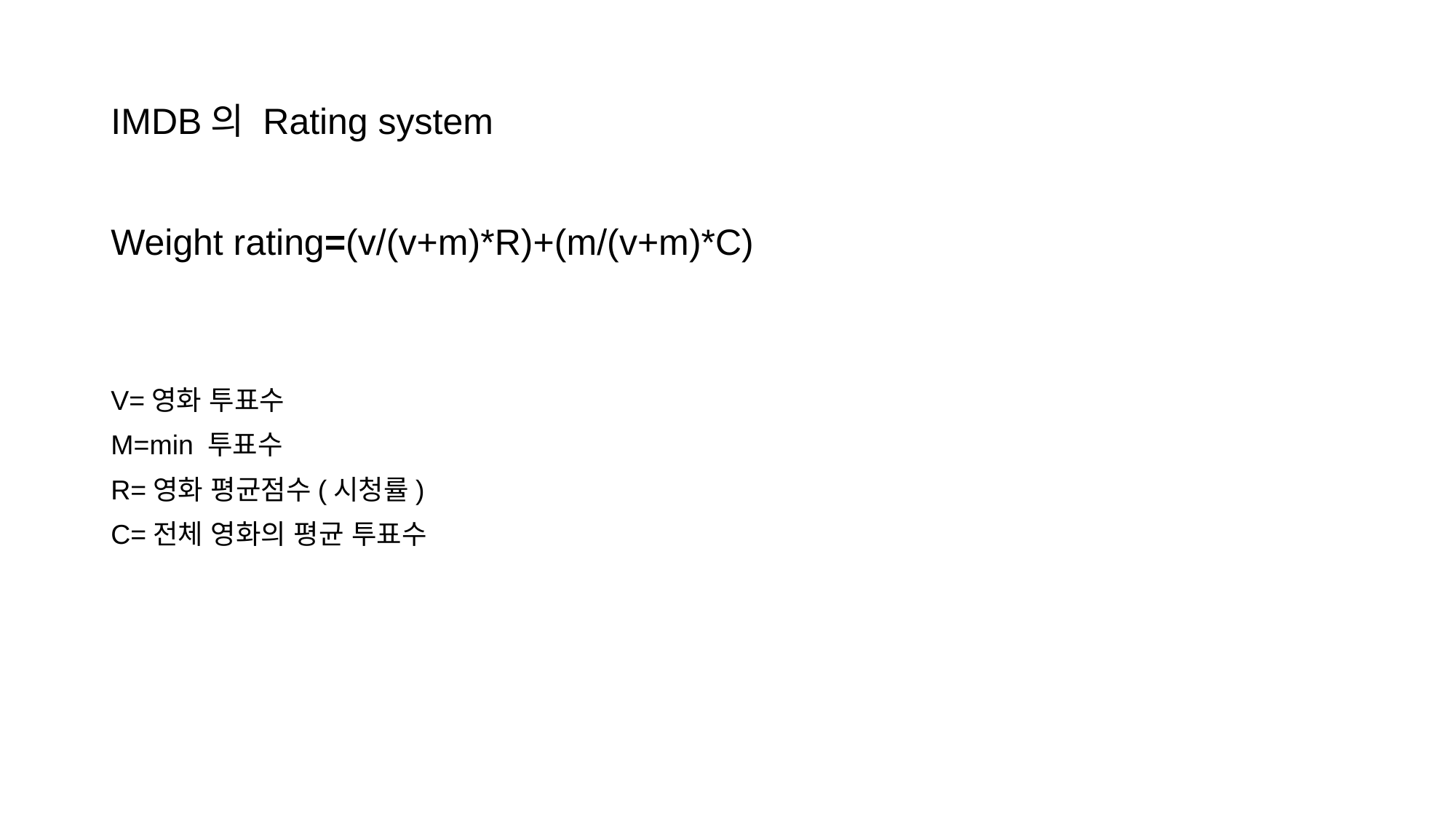

# IMDB의 Rating system
Weight rating=(v/(v+m)*R)+(m/(v+m)*C)

V=영화 투표수
M=min 투표수
R=영화 평균점수(시청률)
C=전체 영화의 평균 투표수